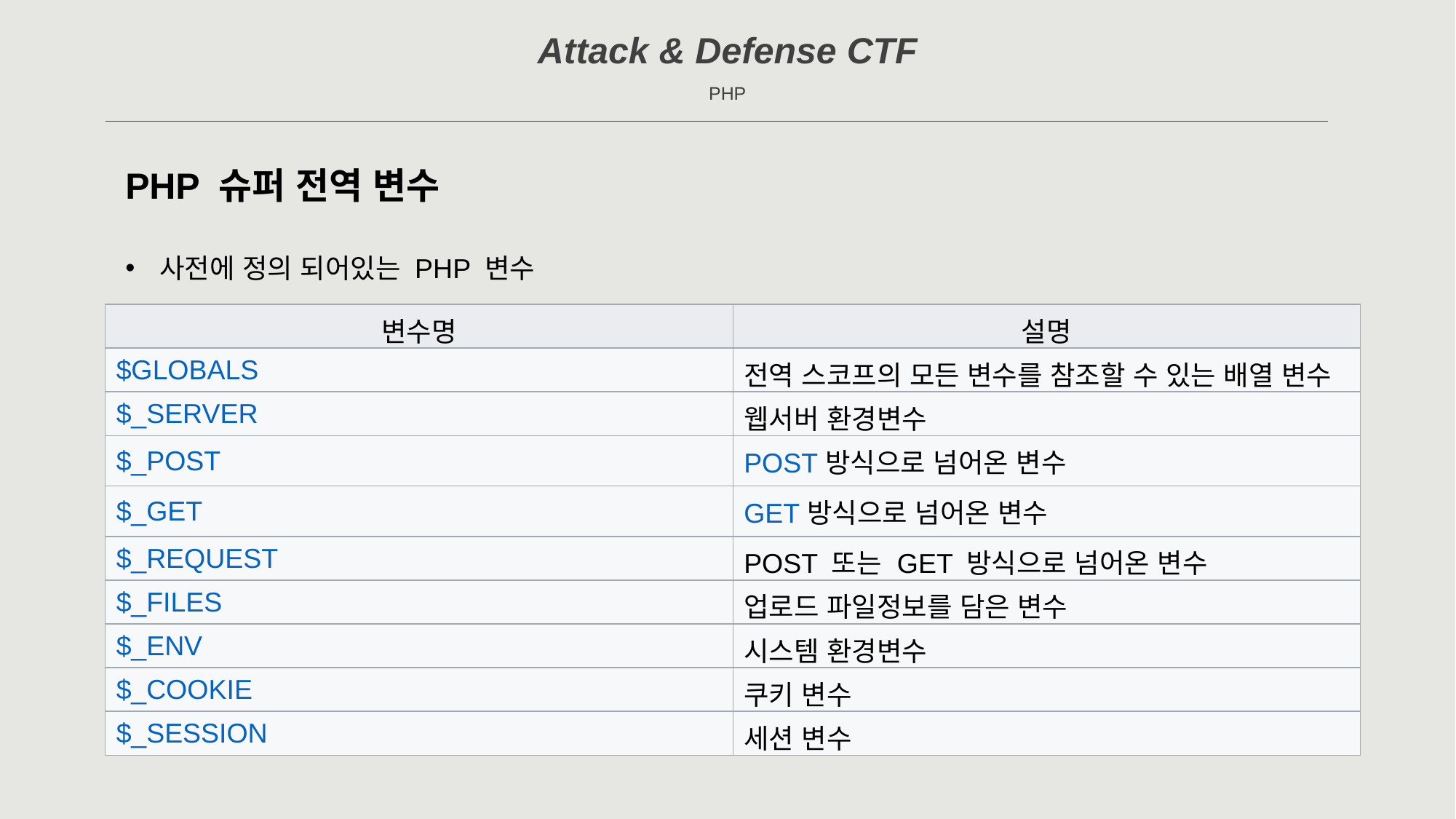

Attack & Defense CTF
PHP
PHP 슈퍼 전역 변수
사전에 정의 되어있는 PHP 변수
| 변수명 | 설명 |
| --- | --- |
| $GLOBALS | 전역 스코프의 모든 변수를 참조할 수 있는 배열 변수 |
| $\_SERVER | 웹서버 환경변수 |
| $\_POST | POST 방식으로 넘어온 변수 |
| $\_GET | GET 방식으로 넘어온 변수 |
| $\_REQUEST | POST 또는 GET 방식으로 넘어온 변수 |
| $\_FILES | 업로드 파일정보를 담은 변수 |
| $\_ENV | 시스템 환경변수 |
| $\_COOKIE | 쿠키 변수 |
| $\_SESSION | 세션 변수 |